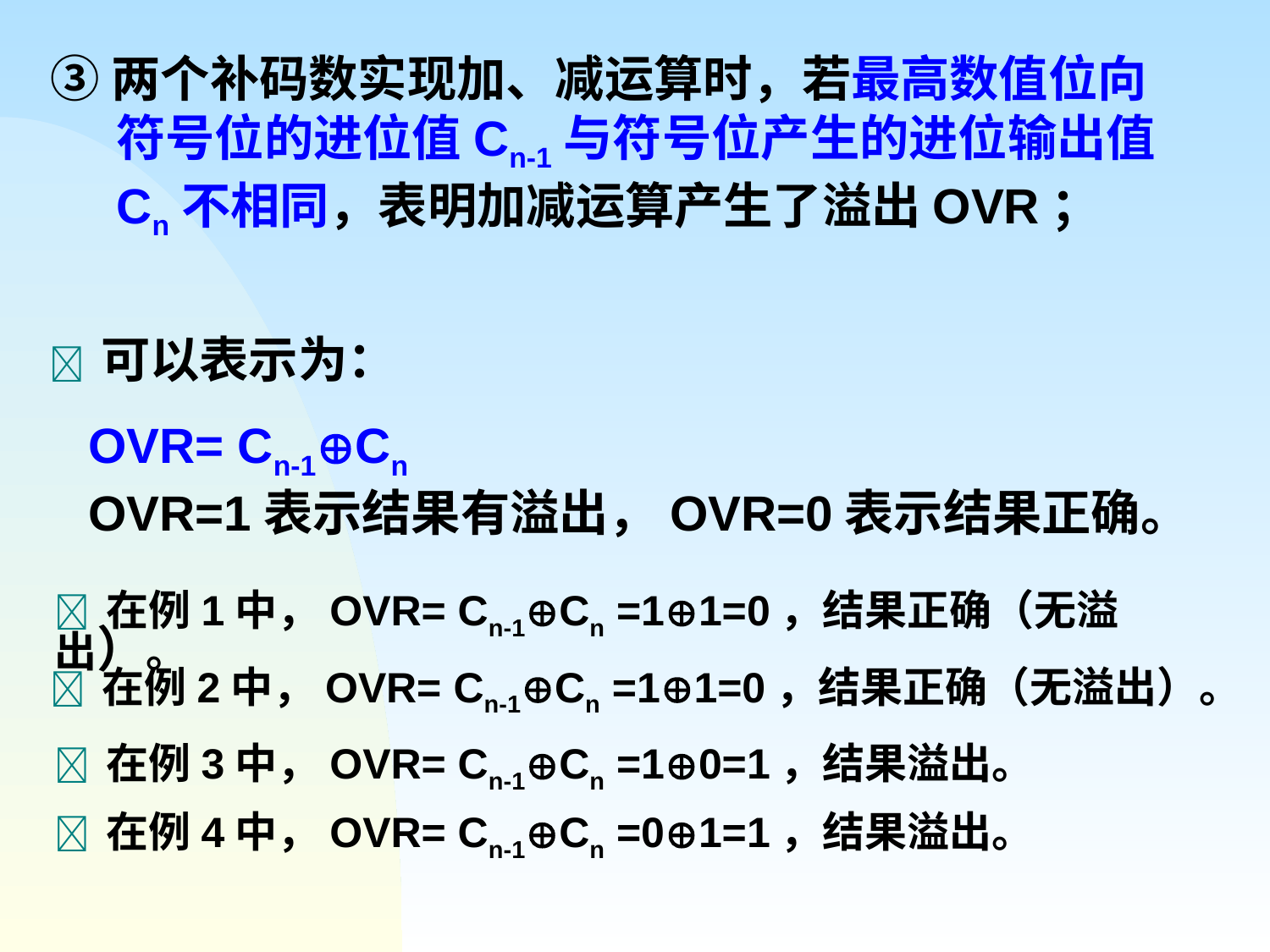

③两个补码数实现加、减运算时，若最高数值位向符号位的进位值Cn-1与符号位产生的进位输出值Cn不相同，表明加减运算产生了溢出OVR；
  • 可以表示为：
    OVR= Cn-1⊕Cn
    OVR=1表示结果有溢出，OVR=0表示结果正确。
• 在例1中，OVR= Cn-1⊕Cn =1⊕1=0，结果正确（无溢出）。
• 在例2中，OVR= Cn-1⊕Cn =1⊕1=0，结果正确（无溢出）。
• 在例3中，OVR= Cn-1⊕Cn =1⊕0=1，结果溢出。
• 在例4中，OVR= Cn-1⊕Cn =0⊕1=1，结果溢出。
60